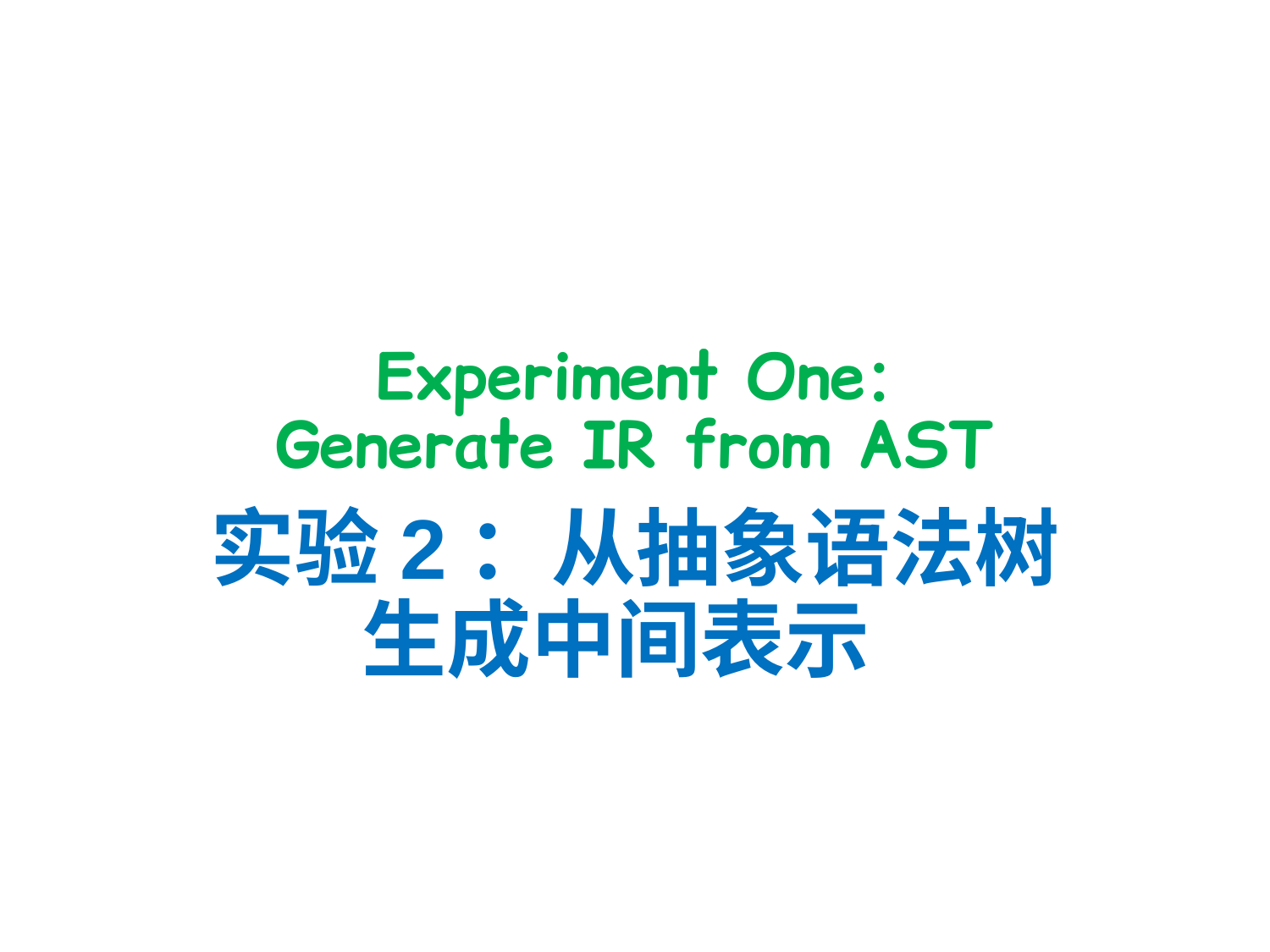

# Experiment One: Generate IR from AST
实验2：从抽象语法树生成中间表示